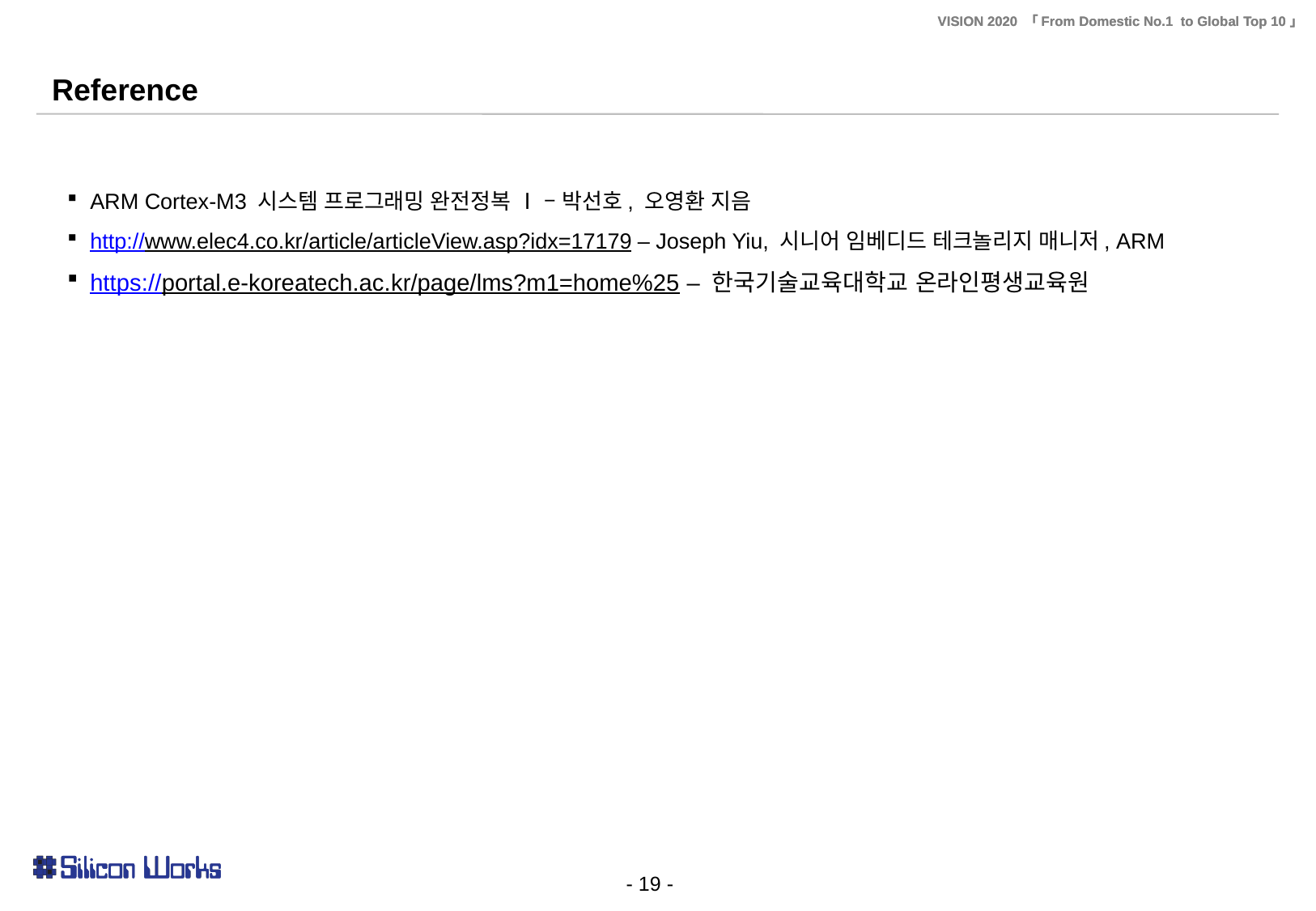

Reference
ARM Cortex-M3 시스템 프로그래밍 완전정복 Ⅰ – 박선호, 오영환 지음
http://www.elec4.co.kr/article/articleView.asp?idx=17179 – Joseph Yiu, 시니어 임베디드 테크놀리지 매니저, ARM
https://portal.e-koreatech.ac.kr/page/lms?m1=home%25 – 한국기술교육대학교 온라인평생교육원